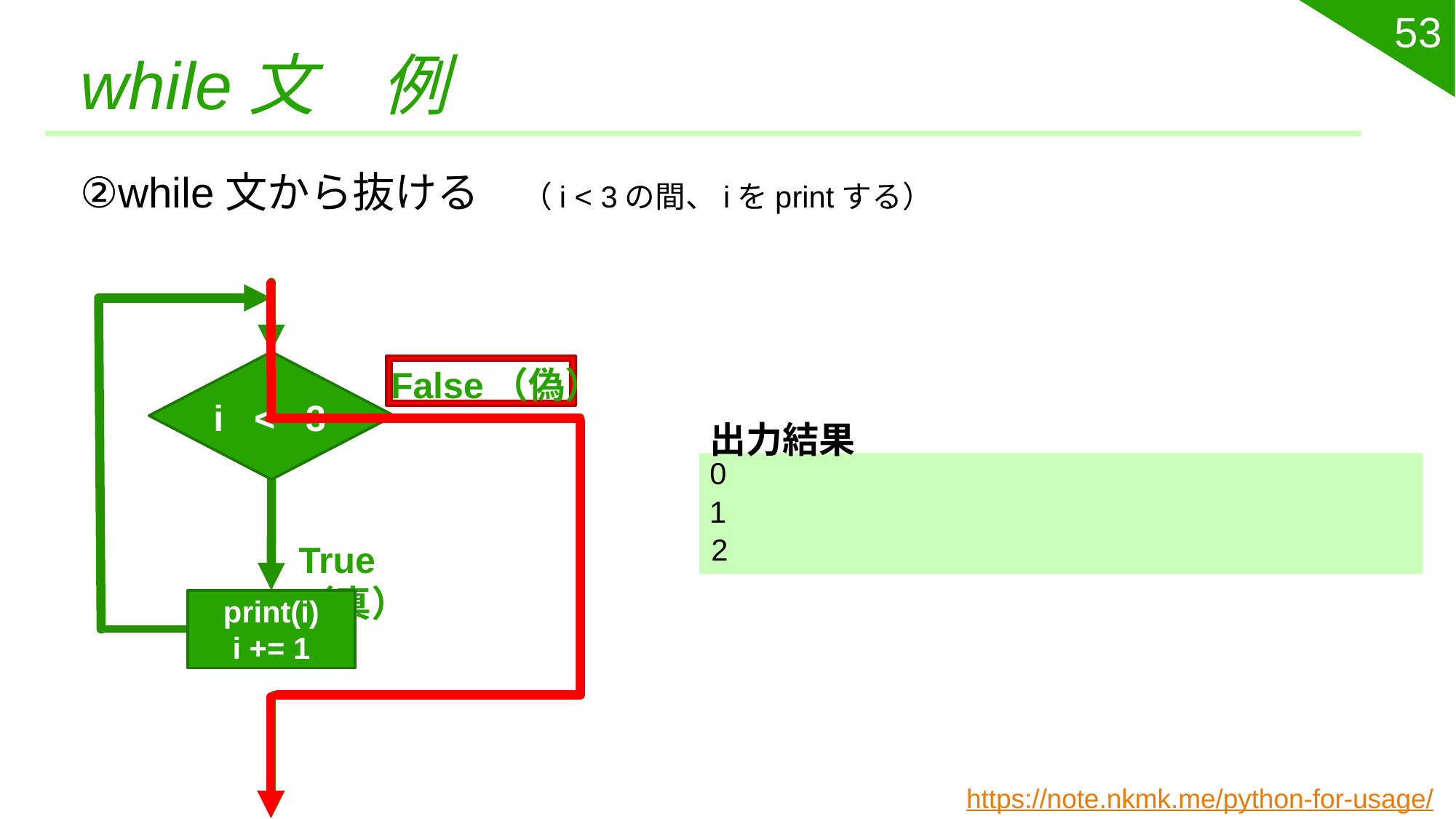

53
# while文　例
②while文から抜ける　（i < 3の間、iをprintする）

False（偽）
    i   <   3
出力結果
0

1
2
True（真）
print(i)
i += 1
https://note.nkmk.me/python-for-usage/